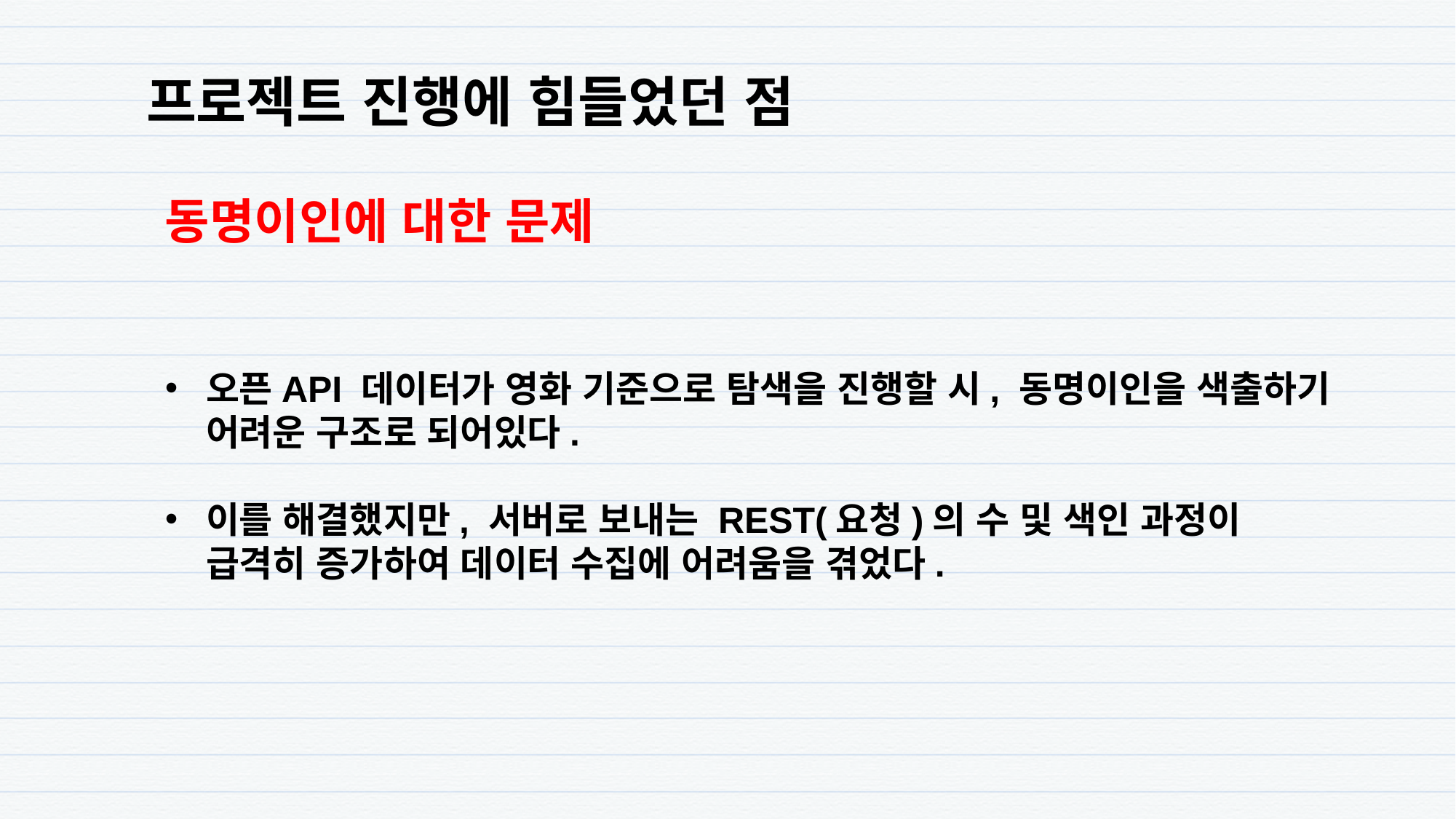

프로젝트 진행에 힘들었던 점
동명이인에 대한 문제

오픈API 데이터가 영화 기준으로 탐색을 진행할 시, 동명이인을 색출하기 어려운 구조로 되어있다.

이를 해결했지만, 서버로 보내는 REST(요청)의 수 및 색인 과정이 급격히 증가하여 데이터 수집에 어려움을 겪었다.